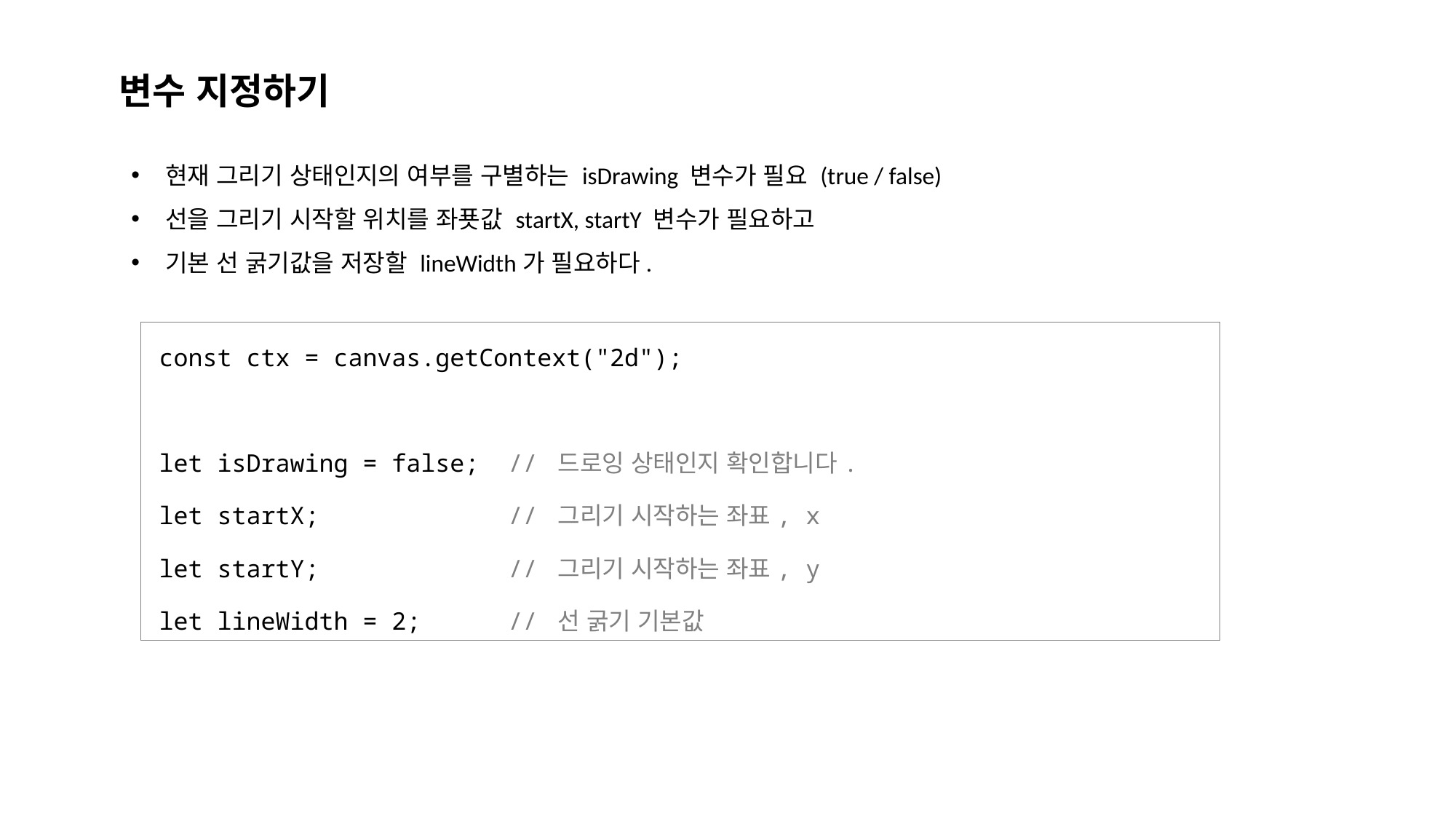

변수 지정하기
현재 그리기 상태인지의 여부를 구별하는 isDrawing 변수가 필요 (true / false)
선을 그리기 시작할 위치를 좌푯값 startX, startY 변수가 필요하고
기본 선 굵기값을 저장할 lineWidth가 필요하다.
const ctx = canvas.getContext("2d");

let isDrawing = false;  // 드로잉 상태인지 확인합니다.
let startX;             // 그리기 시작하는 좌표, x
let startY;             // 그리기 시작하는 좌표, y
let lineWidth = 2;      // 선 굵기 기본값